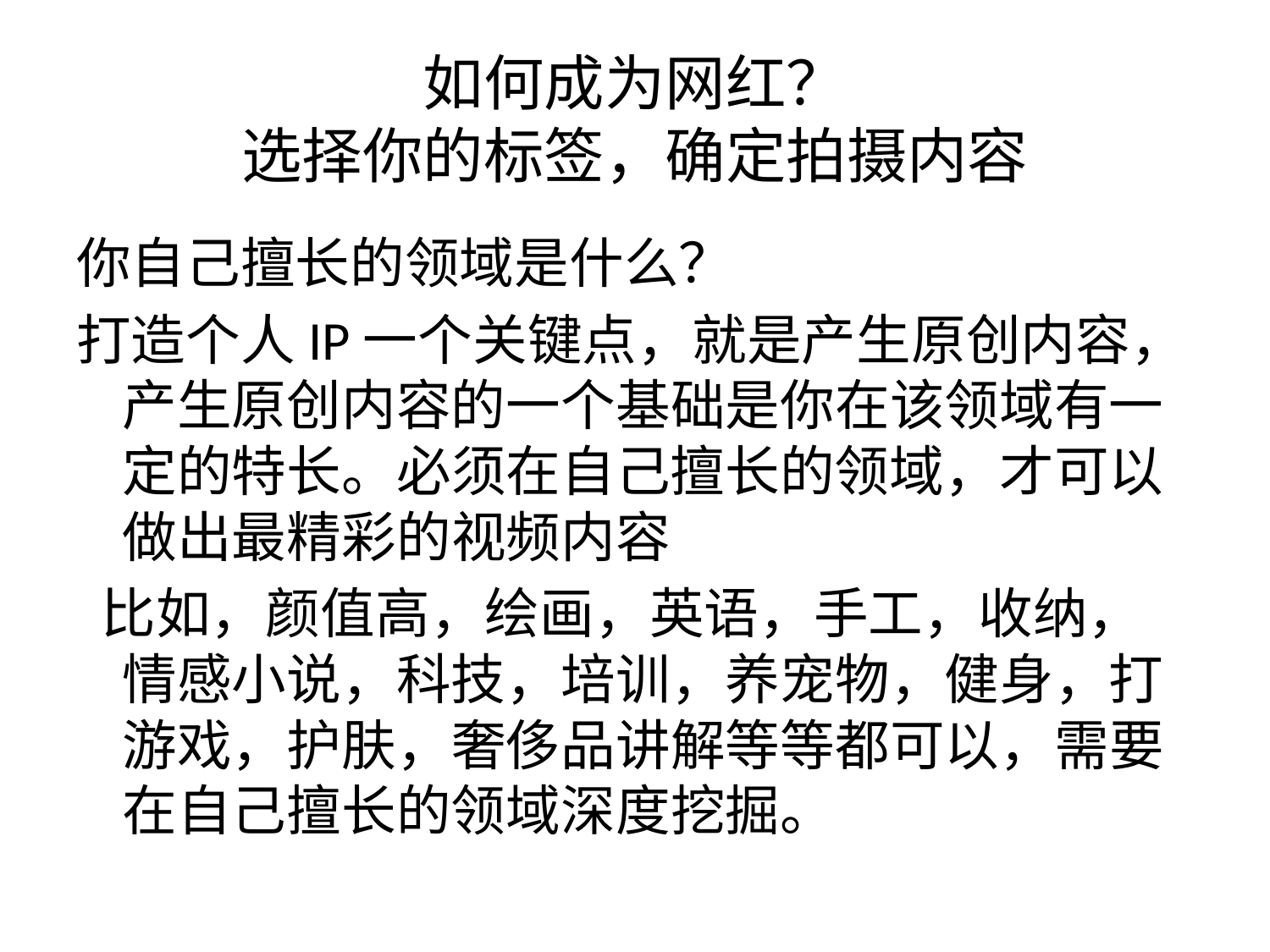

# 如何成为网红？ 选择你的标签，确定拍摄内容
你自己擅长的领域是什么？
打造个人IP一个关键点，就是产生原创内容，产生原创内容的一个基础是你在该领域有一定的特长。必须在自己擅长的领域，才可以做出最精彩的视频内容
 比如，颜值高，绘画，英语，手工，收纳，情感小说，科技，培训，养宠物，健身，打游戏，护肤，奢侈品讲解等等都可以，需要在自己擅长的领域深度挖掘。